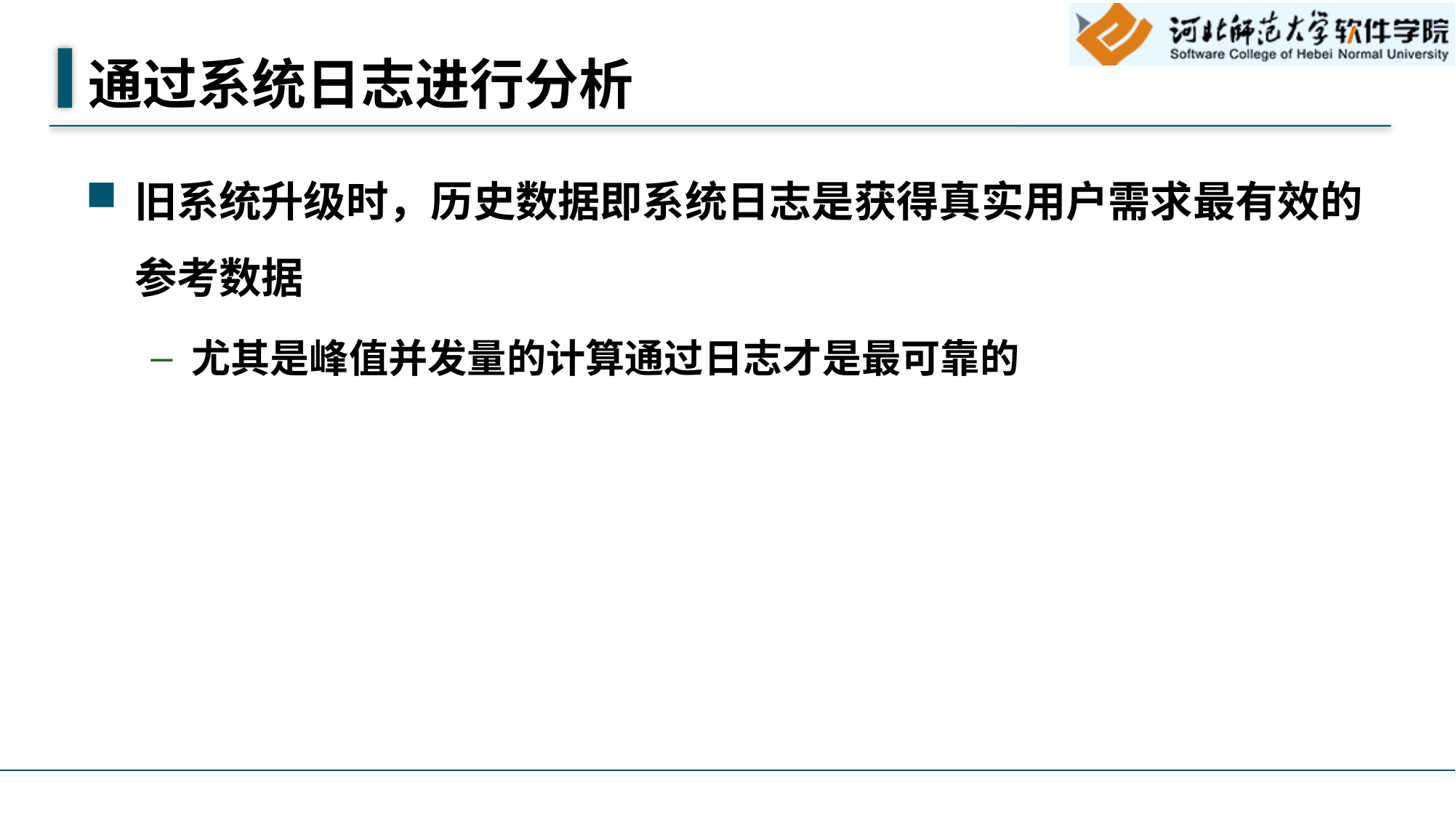

# 通过系统日志进行分析
旧系统升级时，历史数据即系统日志是获得真实用户需求最有效的参考数据
尤其是峰值并发量的计算通过日志才是最可靠的